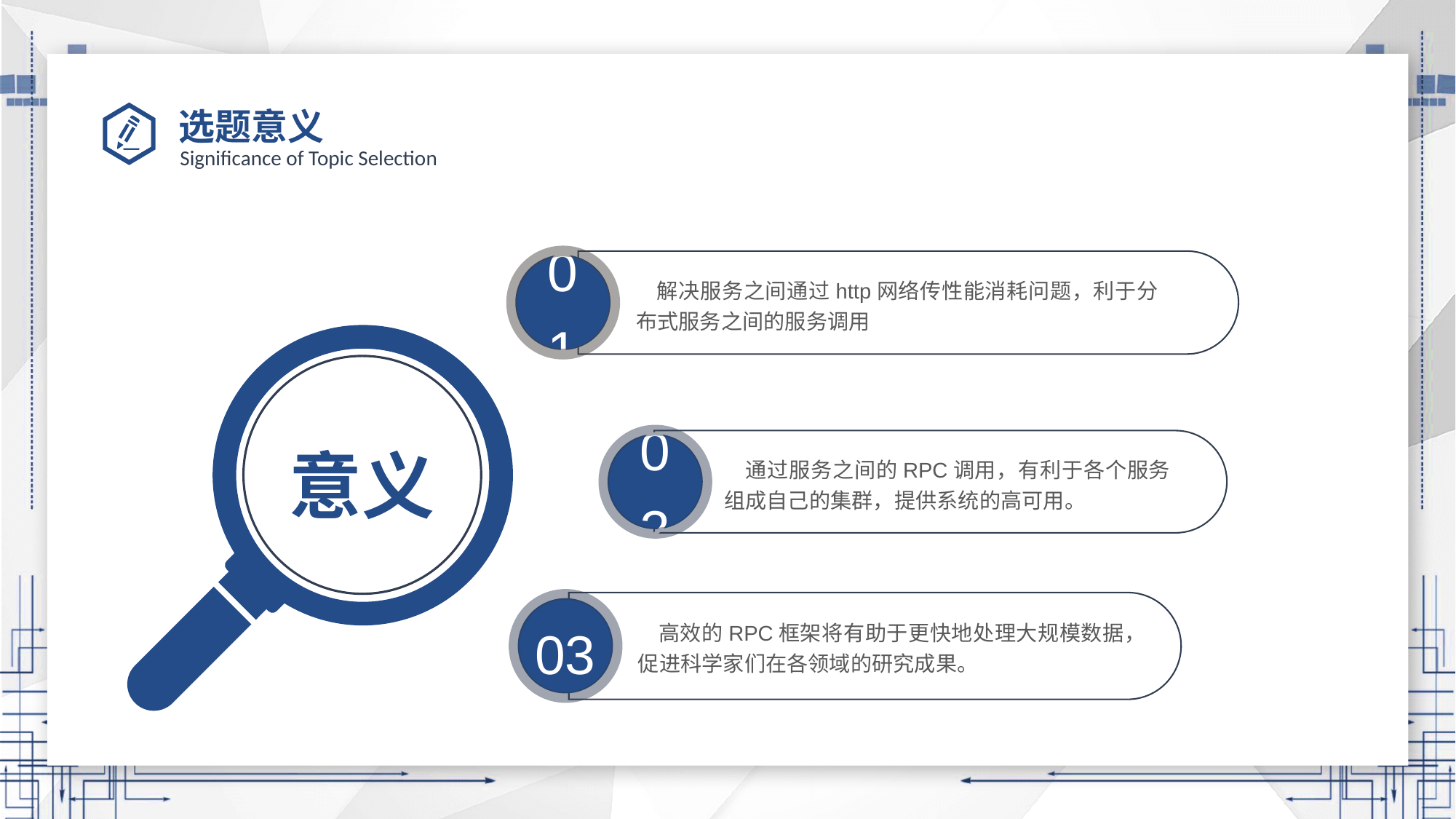

# 选题意义
Significance of Topic Selection

01
   解决服务之间通过http网络传性能消耗问题，利于分布式服务之间的服务调用

意义

02
   通过服务之间的RPC调用，有利于各个服务组成自己的集群，提供系统的高可用。

03
   高效的RPC框架将有助于更快地处理大规模数据，促进科学家们在各领域的研究成果。